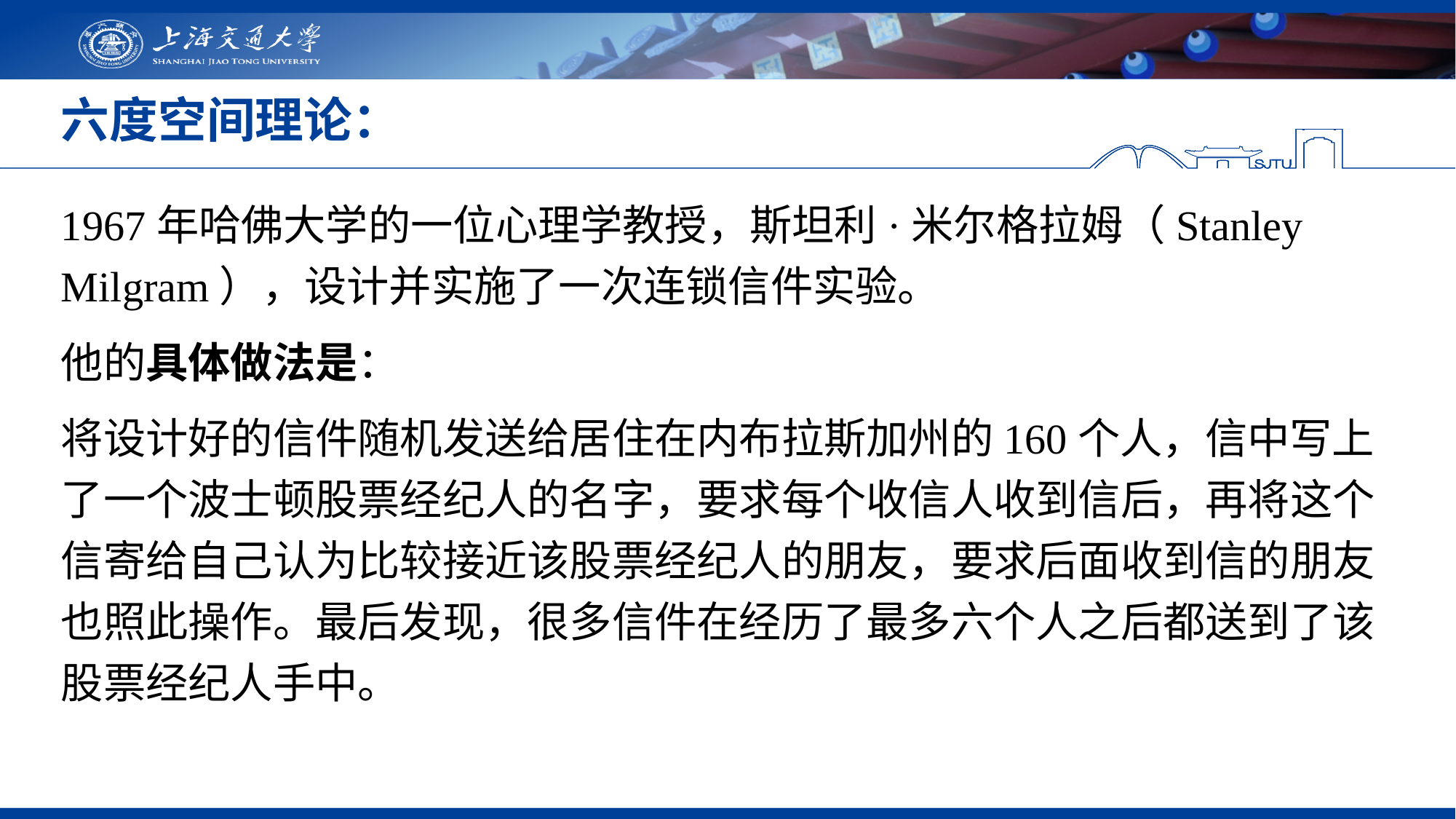

# 六度空间理论：
1967年哈佛大学的一位心理学教授，斯坦利·米尔格拉姆（Stanley Milgram），设计并实施了一次连锁信件实验。
他的具体做法是：
将设计好的信件随机发送给居住在内布拉斯加州的160个人，信中写上了一个波士顿股票经纪人的名字，要求每个收信人收到信后，再将这个信寄给自己认为比较接近该股票经纪人的朋友，要求后面收到信的朋友也照此操作。最后发现，很多信件在经历了最多六个人之后都送到了该股票经纪人手中。